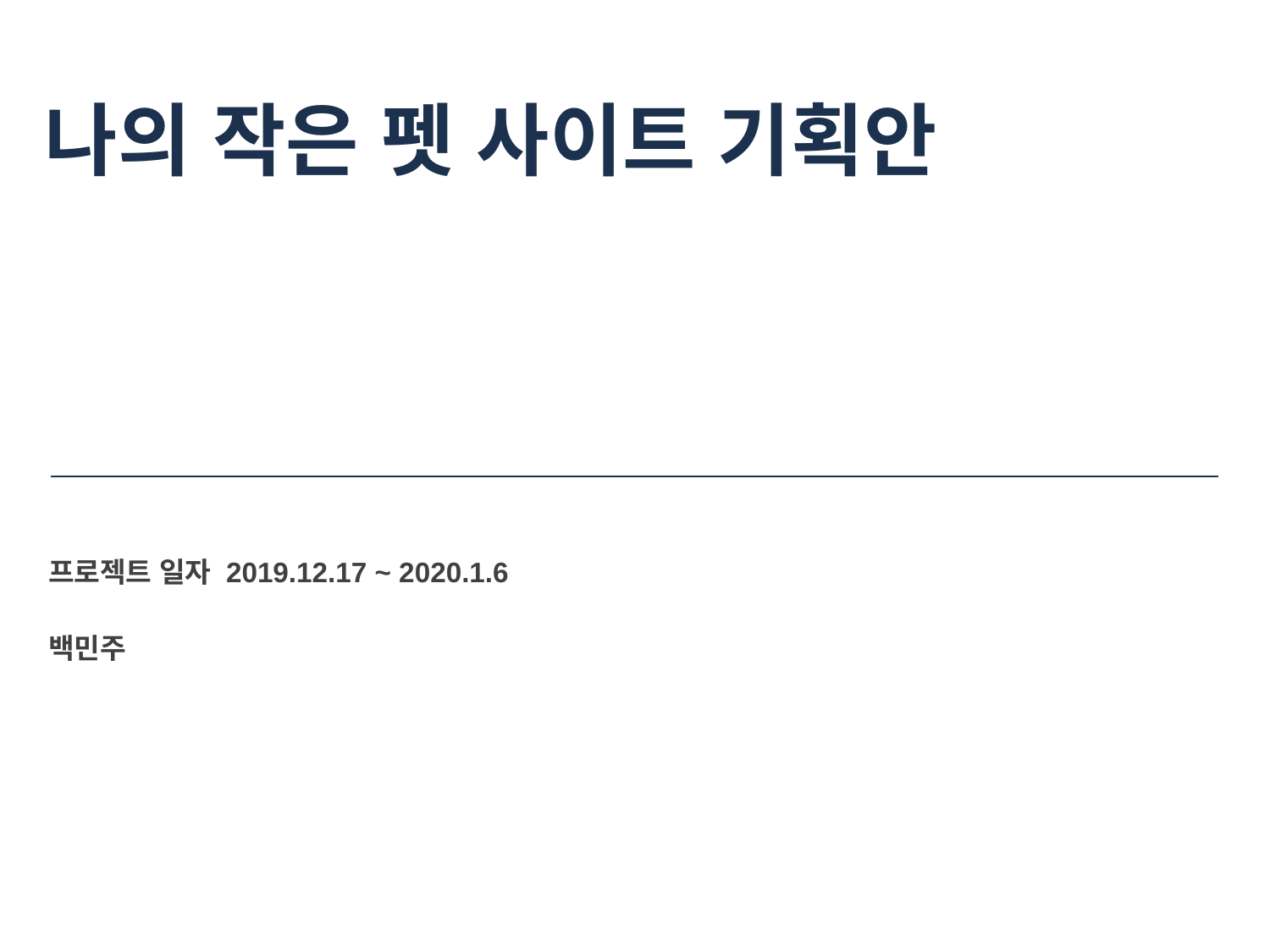

# 나의 작은 펫 사이트 기획안
프로젝트 일자 2019.12.17 ~ 2020.1.6

백민주